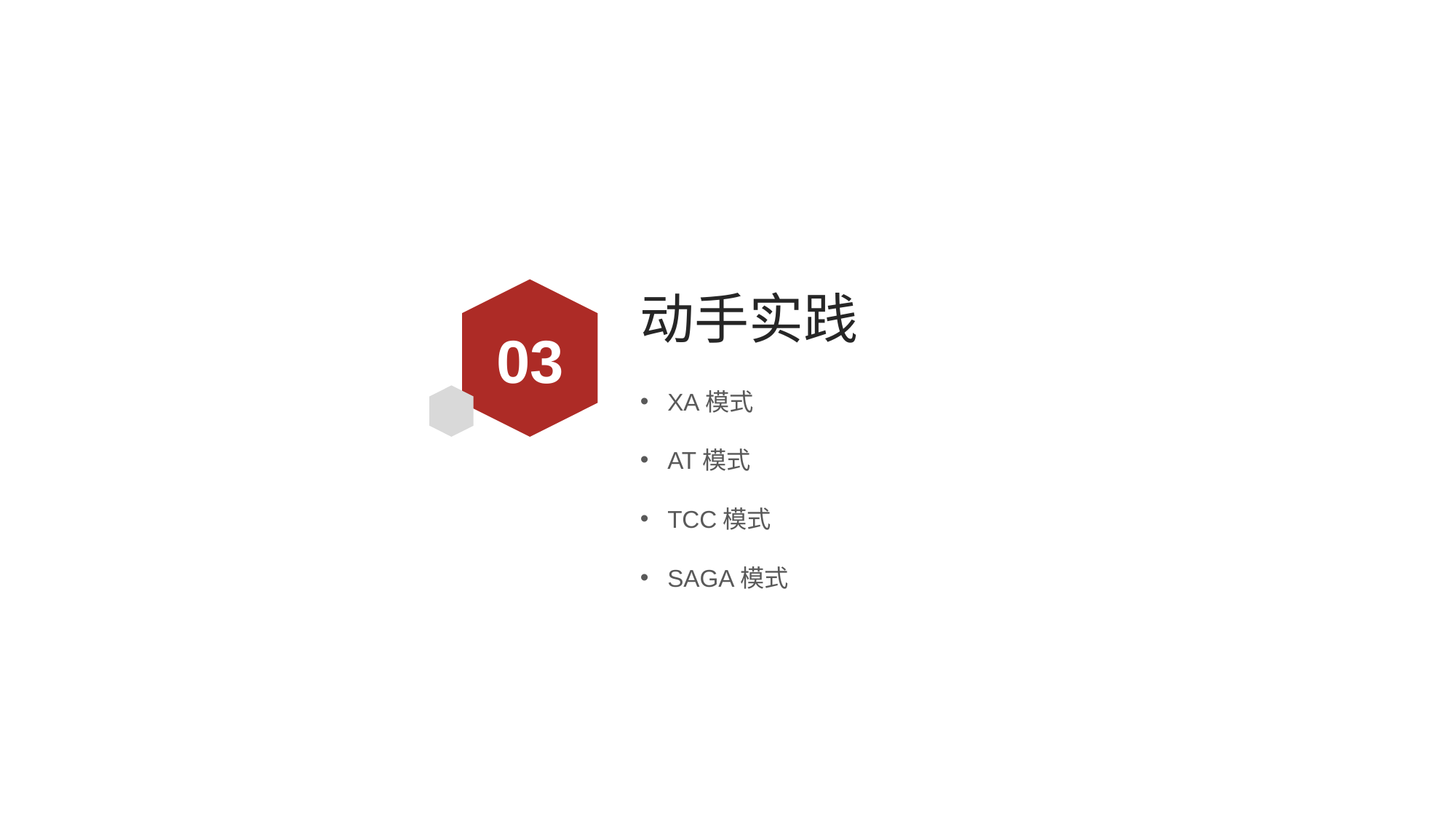

# 动手实践
03
XA模式
AT模式
TCC模式
SAGA模式